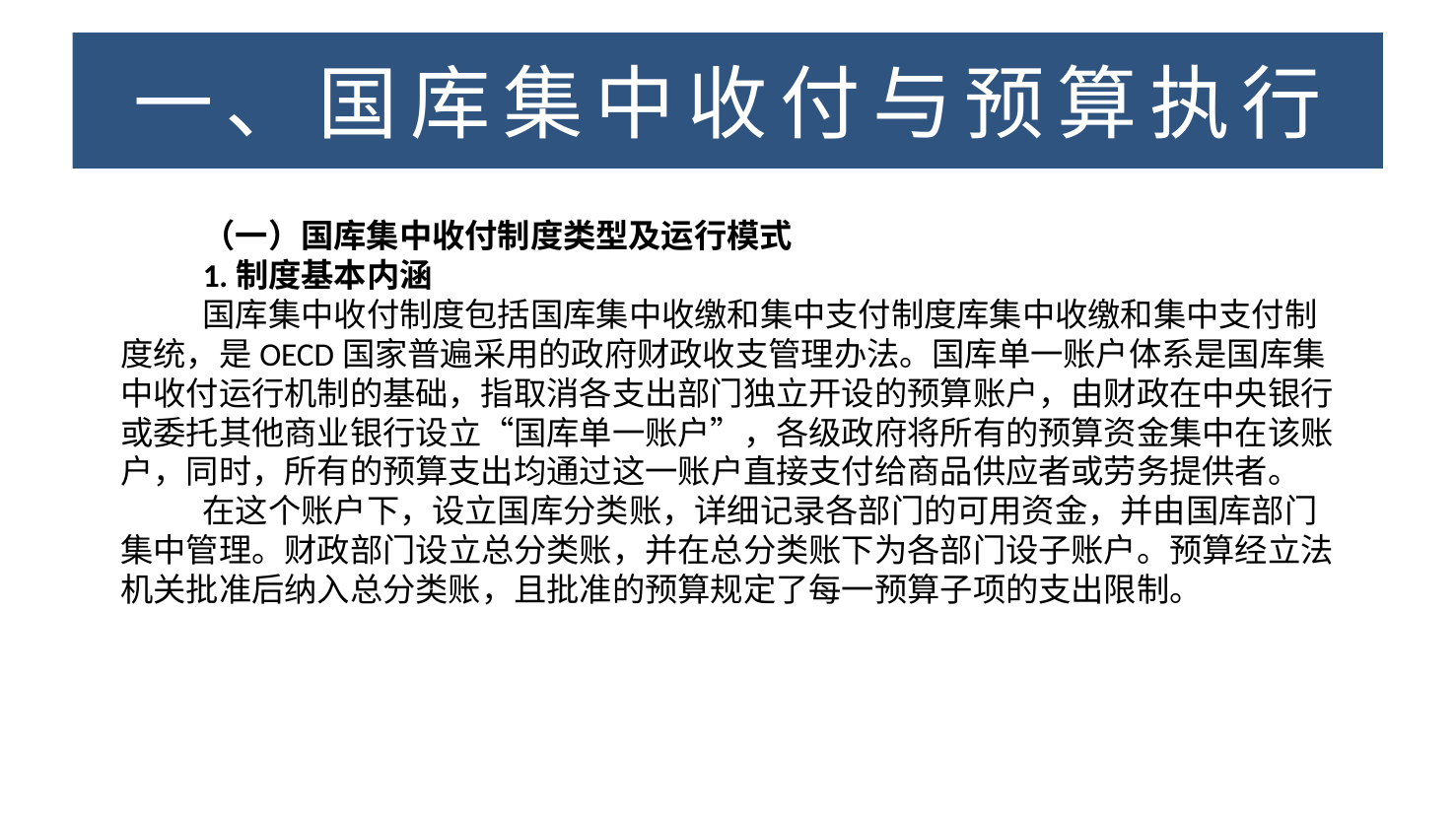

一、国库集中收付与预算执行
# 一、国库集中收付与预算执行

（一）国库集中收付制度类型及运行模式
1.制度基本内涵
国库集中收付制度包括国库集中收缴和集中支付制度库集中收缴和集中支付制度统，是OECD国家普遍采用的政府财政收支管理办法。国库单一账户体系是国库集中收付运行机制的基础，指取消各支出部门独立开设的预算账户，由财政在中央银行或委托其他商业银行设立“国库单一账户”，各级政府将所有的预算资金集中在该账户，同时，所有的预算支出均通过这一账户直接支付给商品供应者或劳务提供者。
在这个账户下，设立国库分类账，详细记录各部门的可用资金，并由国库部门集中管理。财政部门设立总分类账，并在总分类账下为各部门设子账户。预算经立法机关批准后纳入总分类账，且批准的预算规定了每一预算子项的支出限制。